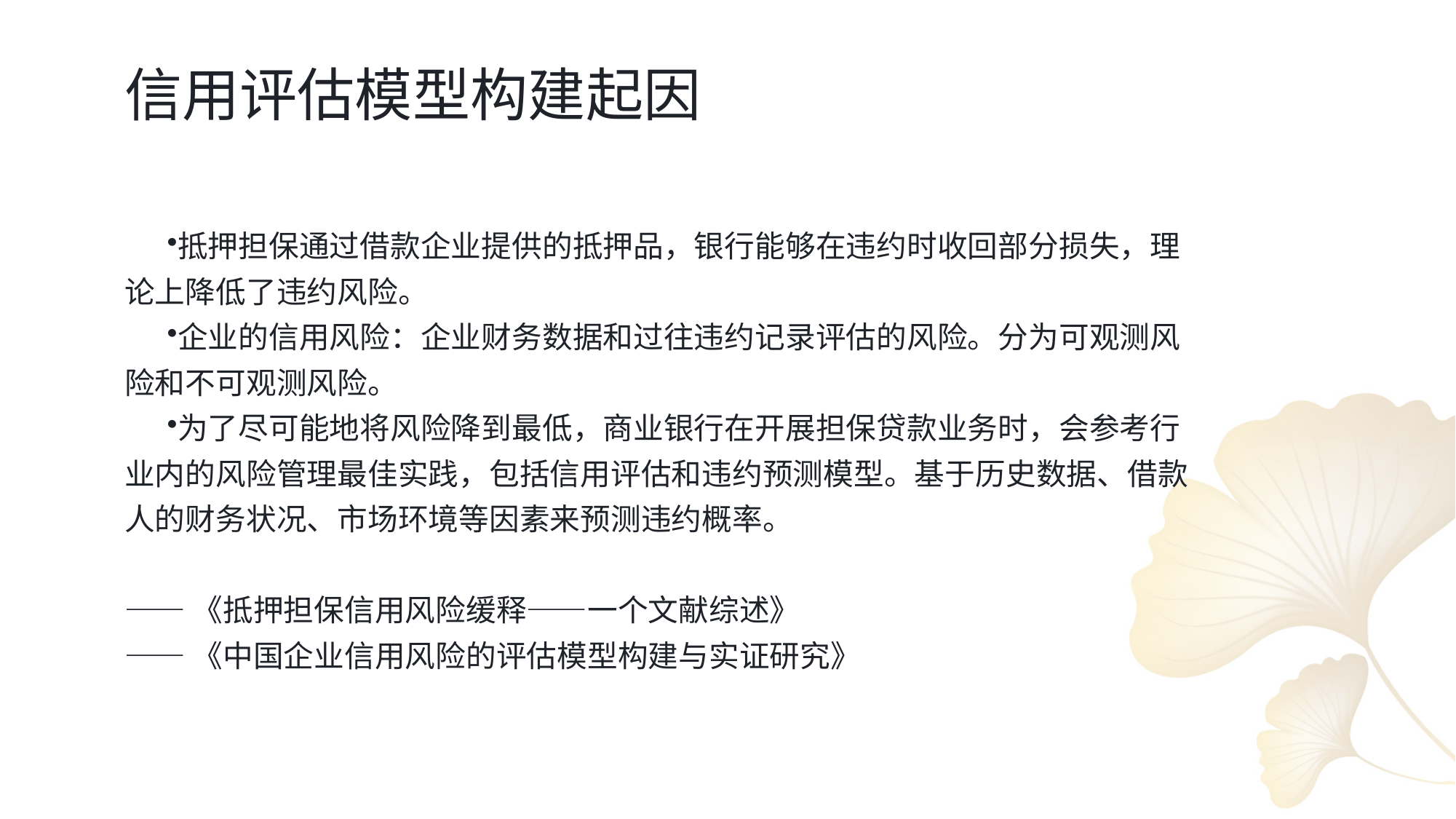

信用评估模型构建起因
抵押担保通过借款企业提供的抵押品，银行能够在违约时收回部分损失，理论上降低了违约风险。
企业的信用风险：企业财务数据和过往违约记录评估的风险。分为可观测风险和不可观测风险。
为了尽可能地将风险降到最低，商业银行在开展担保贷款业务时，会参考行业内的风险管理最佳实践，包括信用评估和违约预测模型。基于历史数据、借款人的财务状况、市场环境等因素来预测违约概率。

——《抵押担保信用风险缓释——一个文献综述》
——《中国企业信用风险的评估模型构建与实证研究》